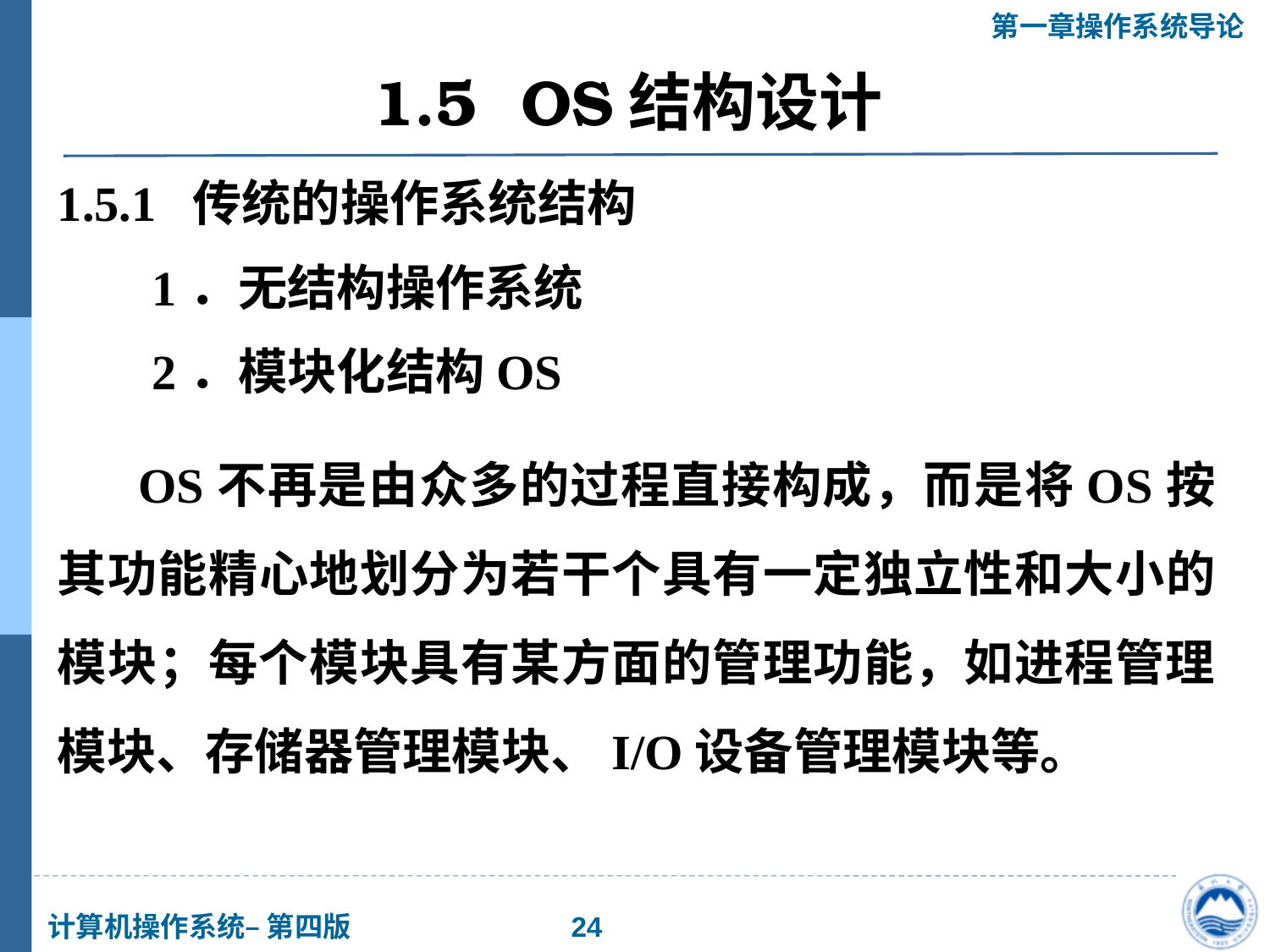

# 1.5  OS结构设计
1.5.1  传统的操作系统结构
　   1．无结构操作系统
　   2．模块化结构OS
      OS不再是由众多的过程直接构成，而是将OS按其功能精心地划分为若干个具有一定独立性和大小的模块；每个模块具有某方面的管理功能，如进程管理模块、存储器管理模块、I/O设备管理模块等。